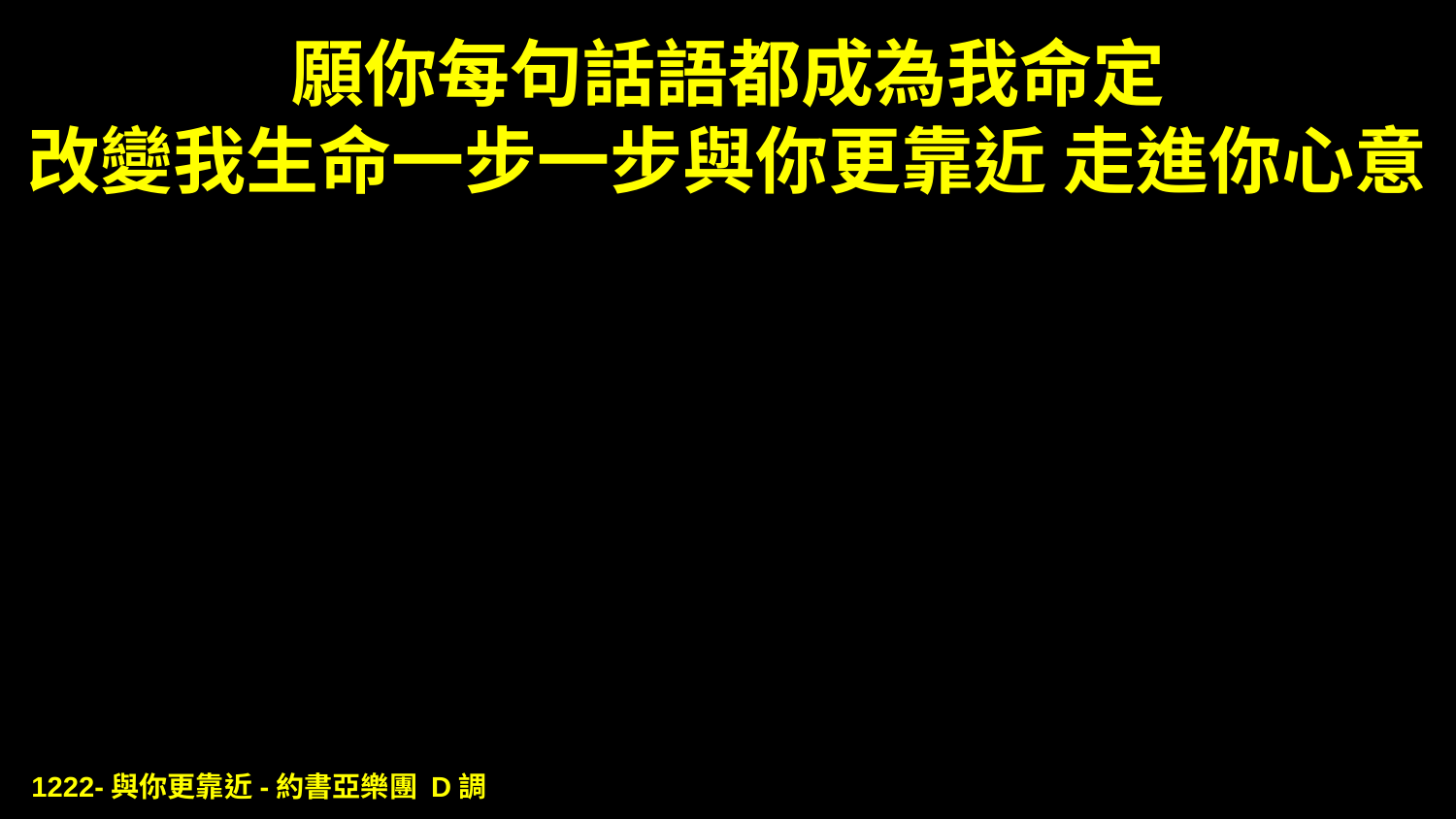

# 願你每句話語都成為我命定 改變我生命一步一步與你更靠近 走進你心意
1222-與你更靠近-約書亞樂團 D調